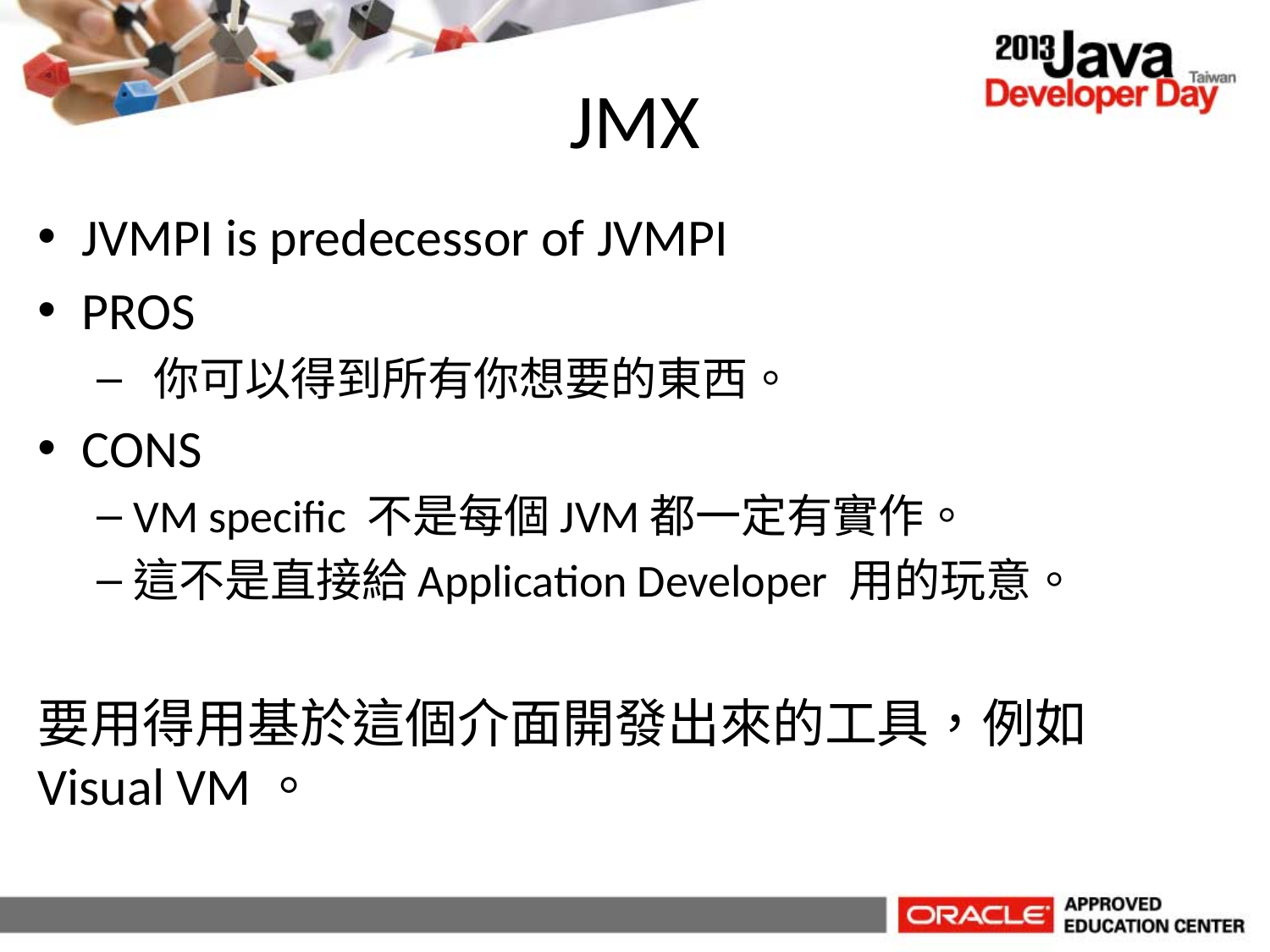

# JMX
JVMPI is predecessor of JVMPI
PROS
 你可以得到所有你想要的東西。
CONS
VM specific 不是每個JVM都一定有實作。
這不是直接給Application Developer 用的玩意。

要用得用基於這個介面開發出來的工具，例如Visual VM。